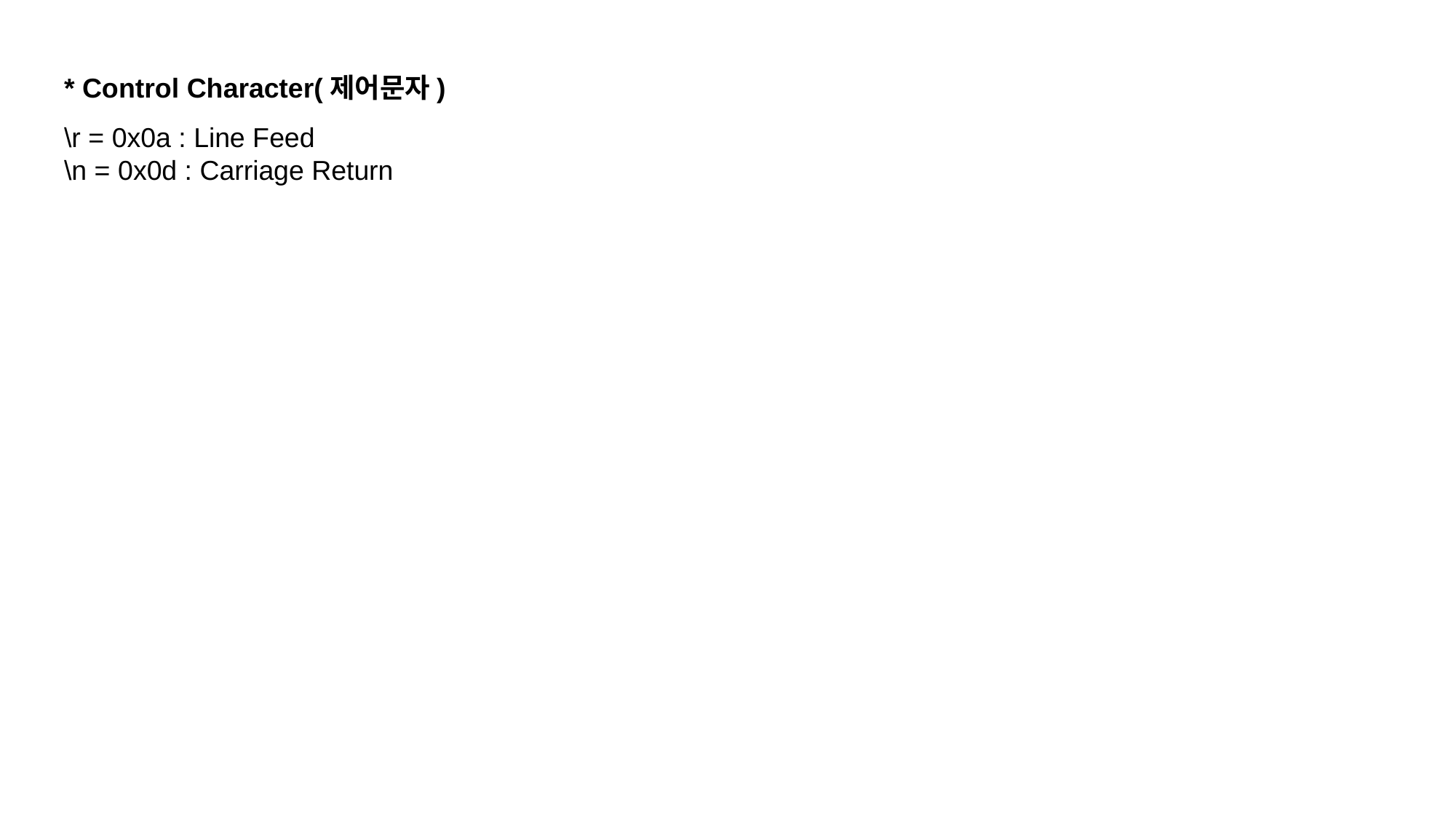

* Control Character(제어문자)
\r = 0x0a : Line Feed
\n = 0x0d : Carriage Return